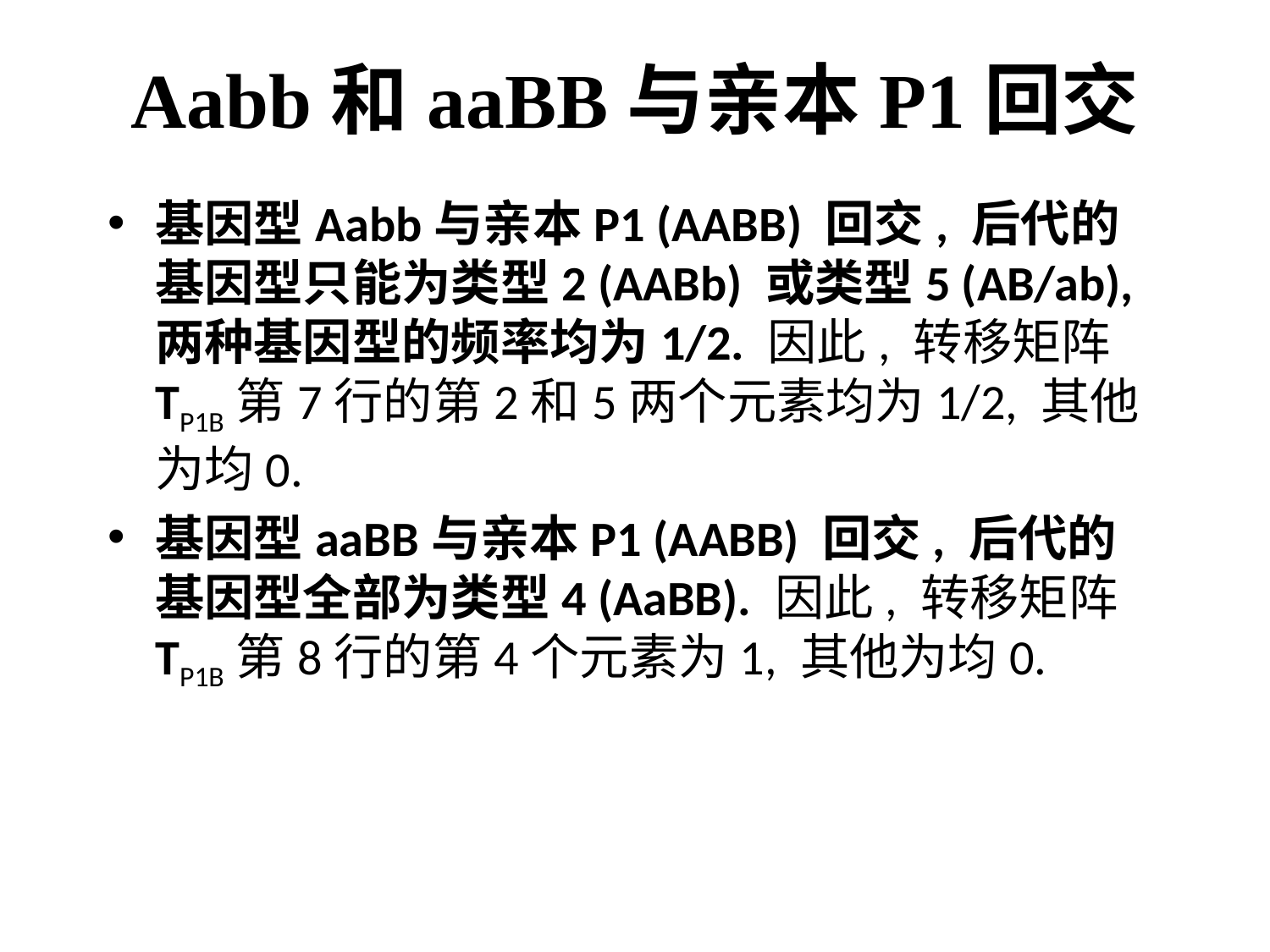

# Aabb和aaBB与亲本P1回交
基因型Aabb与亲本P1 (AABB) 回交, 后代的基因型只能为类型2 (AABb) 或类型5 (AB/ab), 两种基因型的频率均为1/2. 因此, 转移矩阵TP1B第7行的第2和5两个元素均为1/2, 其他为均0.
基因型aaBB与亲本P1 (AABB) 回交, 后代的基因型全部为类型4 (AaBB). 因此, 转移矩阵TP1B第8行的第4个元素为1, 其他为均0.